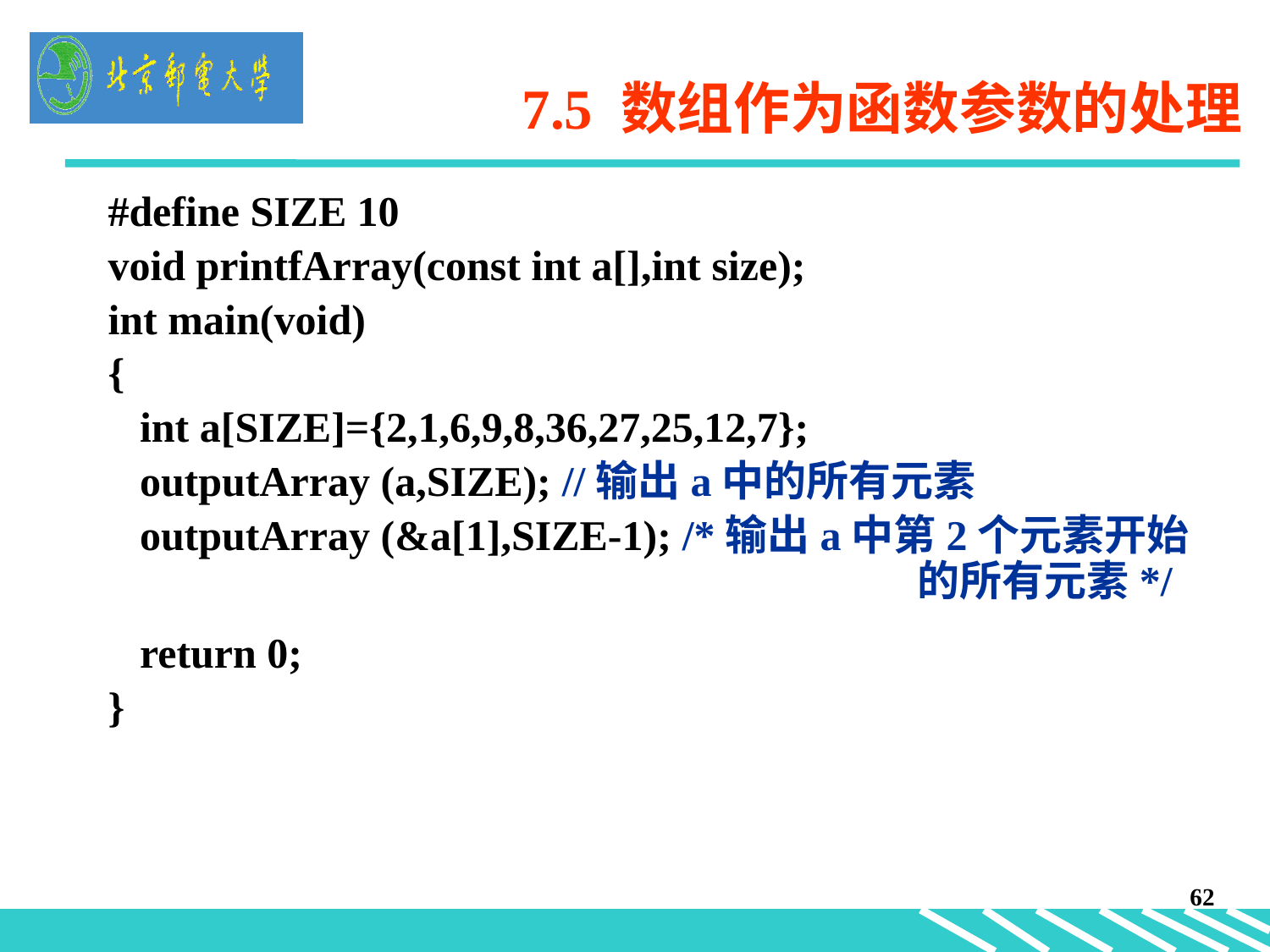

# 7.5 数组作为函数参数的处理
#define SIZE 10
void printfArray(const int a[],int size);
int main(void)
{
   int a[SIZE]={2,1,6,9,8,36,27,25,12,7};
   outputArray (a,SIZE); //输出a中的所有元素
   outputArray (&a[1],SIZE-1); /*输出a中第2个元素开始						的所有元素*/

   return 0;
}
62